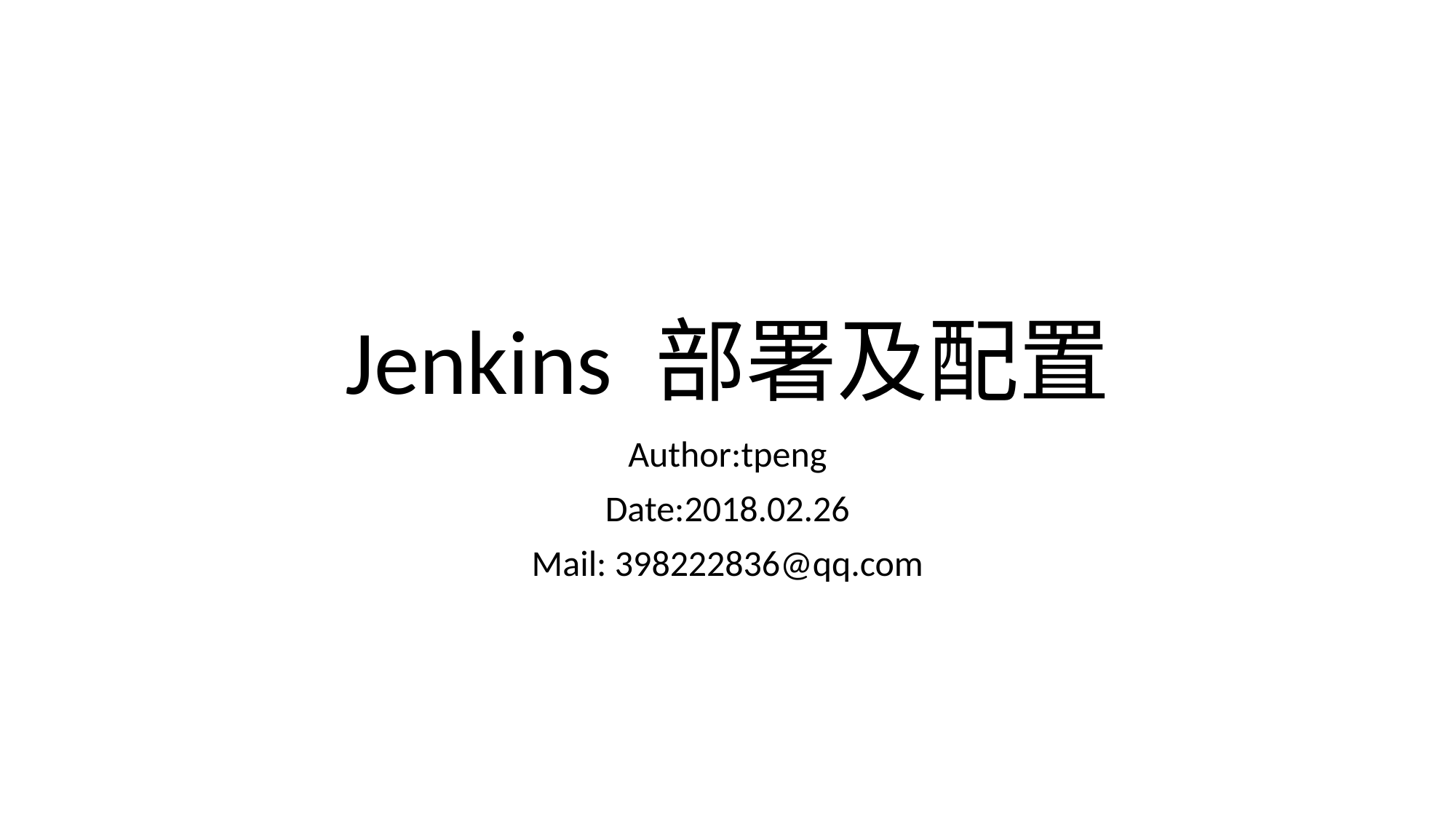

# Jenkins 部署及配置
Author:tpeng
Date:2018.02.26
Mail: 398222836@qq.com